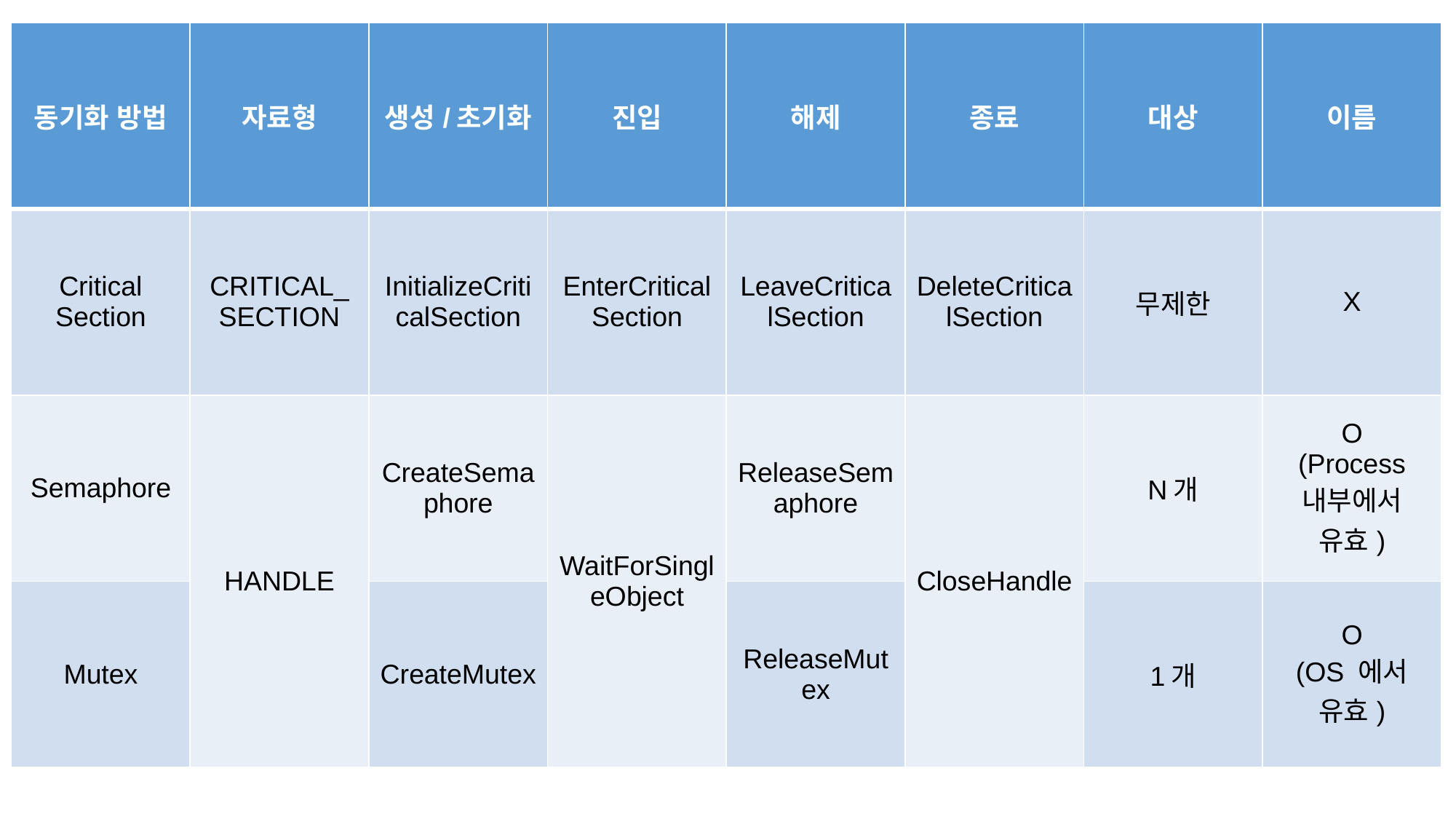

| 동기화 방법 | 자료형 | 생성/초기화 | 진입 | 해제 | 종료 | 대상 | 이름 |
| --- | --- | --- | --- | --- | --- | --- | --- |
| Critical Section | CRITICAL\_SECTION | InitializeCriticalSection | EnterCriticalSection | LeaveCriticalSection | DeleteCriticalSection | 무제한 | X |
| Semaphore | HANDLE | CreateSemaphore | WaitForSingleObject | ReleaseSemaphore | CloseHandle | N개 | O (Process 내부에서 유효) |
| Mutex |  | CreateMutex |  | ReleaseMutex |  | 1개 | O (OS 에서 유효) |